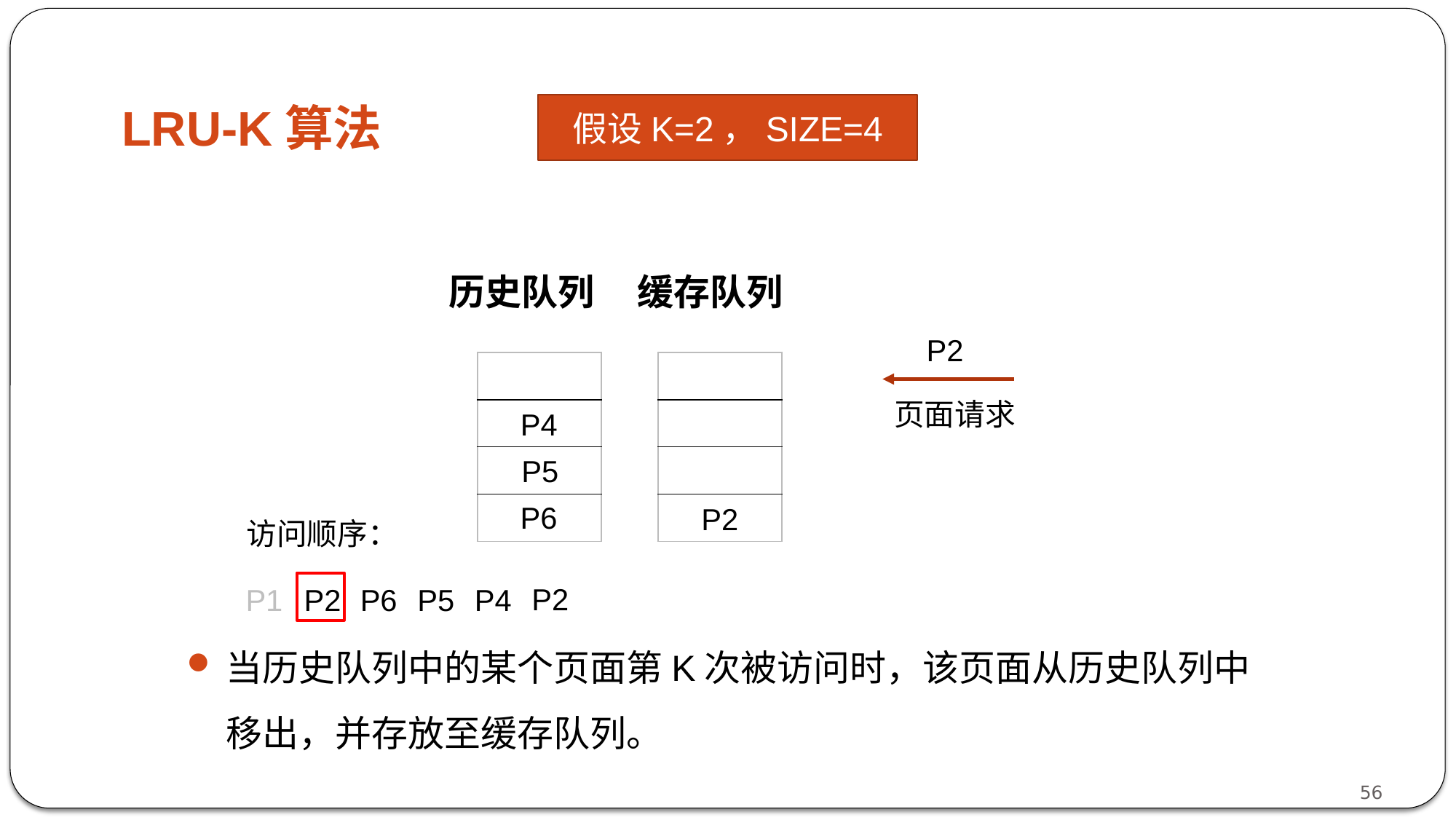

# LRU-K算法
假设K=2，SIZE=4
历史队列
缓存队列
P2
|  |
| --- |
|  |
|  |
|  |
|  |
| --- |
|  |
|  |
|  |
页面请求
P4
P5
P6
P2
访问顺序：

P2
P1
P2
P6
P5
P4
当历史队列中的某个页面第K次被访问时，该页面从历史队列中移出，并存放至缓存队列。
56